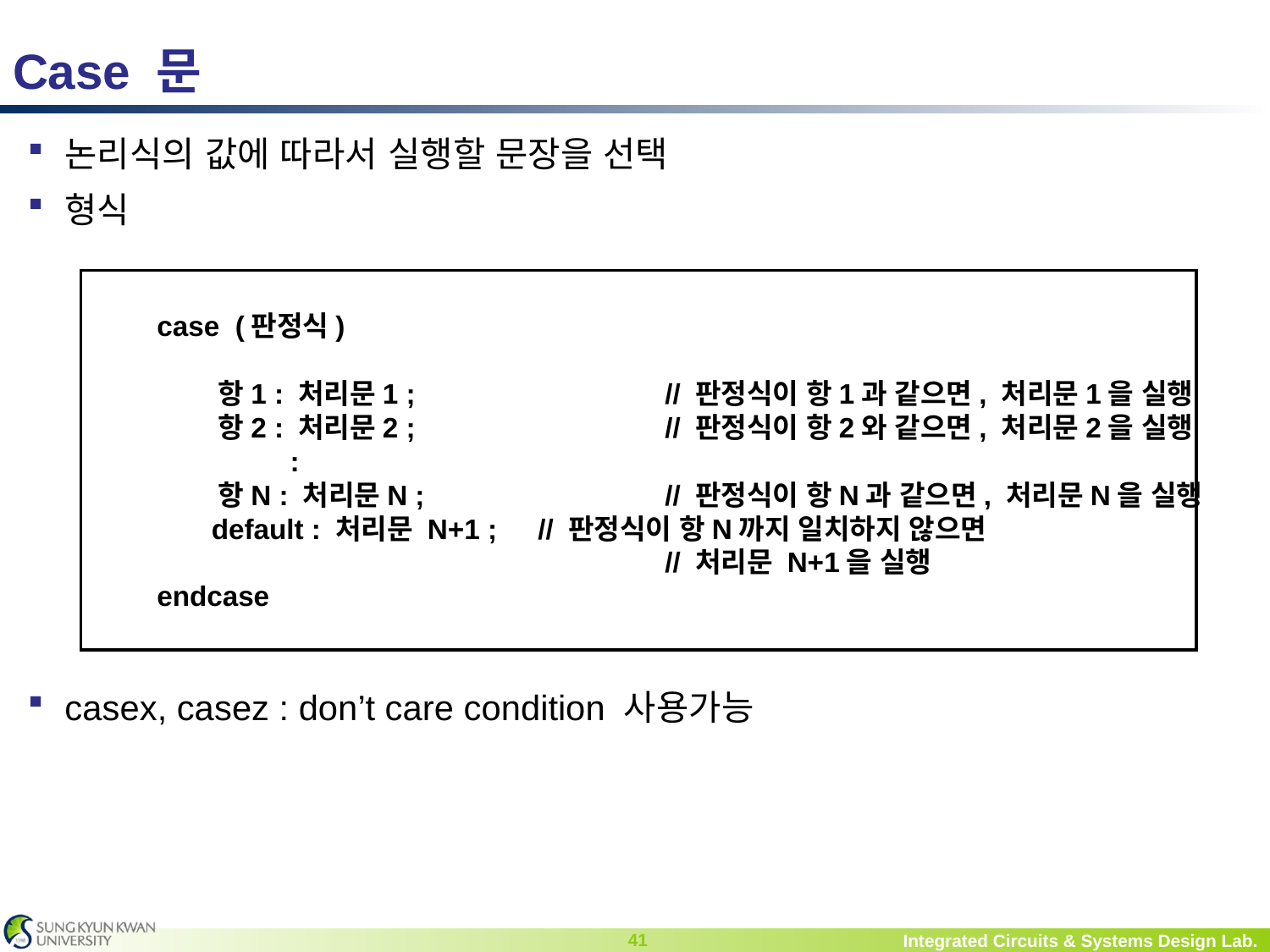

# Case 문
논리식의 값에 따라서 실행할 문장을 선택
형식

casex, casez : don’t care condition 사용가능
case  (판정식)

       항1 : 처리문1 ;     		// 판정식이 항1과 같으면, 처리문1을 실행
       항2 : 처리문2 ;     		// 판정식이 항2와 같으면, 처리문2을 실행
                 :
       항N : 처리문N ;    		// 판정식이 항N과 같으면, 처리문N을 실행
       default : 처리문 N+1 ;  	// 판정식이 항N까지 일치하지 않으면
			       	// 처리문 N+1을 실행
endcase